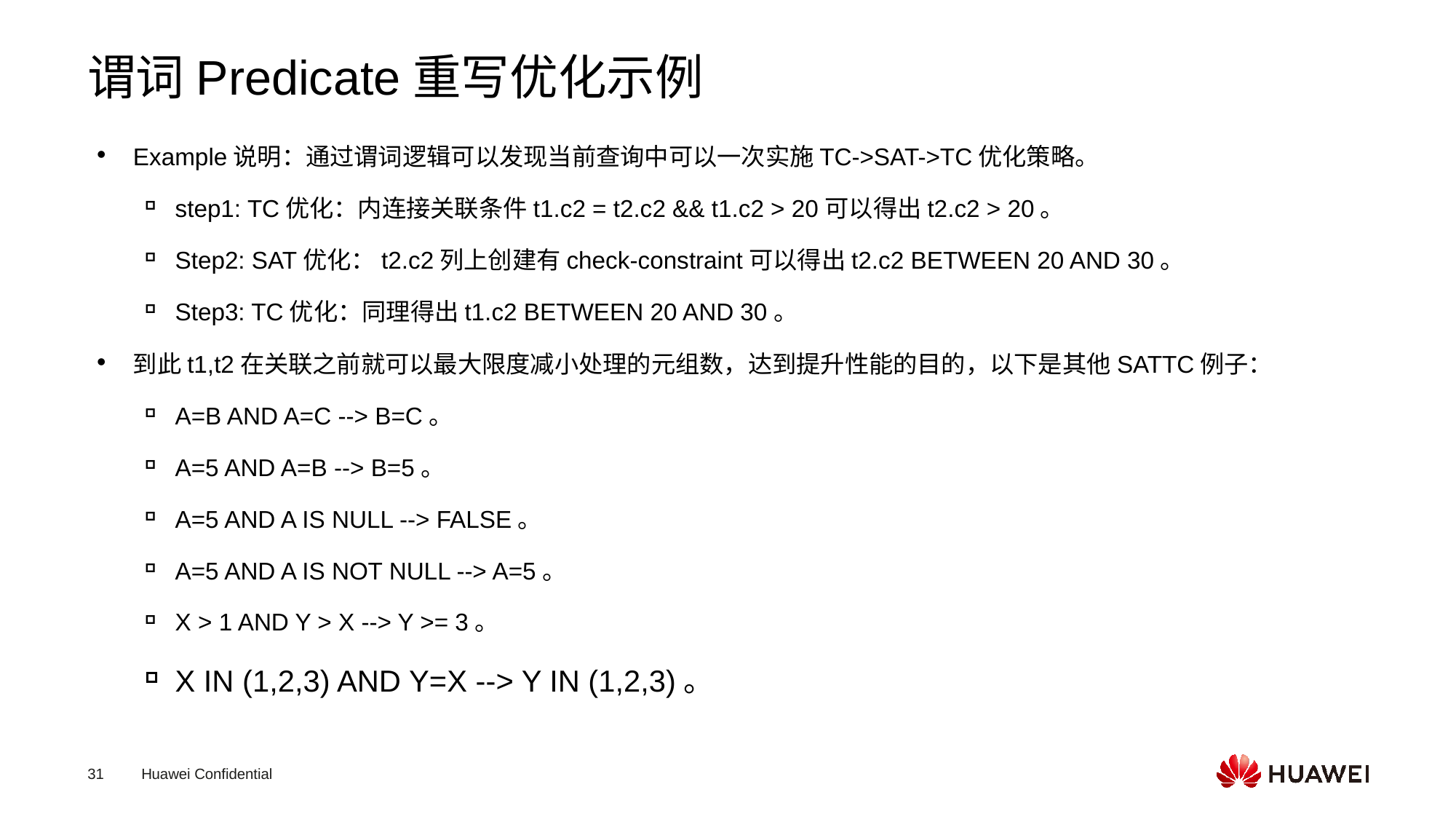

# 谓词Predicate重写优化示例
Example说明：通过谓词逻辑可以发现当前查询中可以一次实施TC->SAT->TC优化策略。
step1: TC优化：内连接关联条件t1.c2 = t2.c2 && t1.c2 > 20可以得出t2.c2 > 20。
Step2: SAT优化：t2.c2列上创建有check-constraint可以得出t2.c2 BETWEEN 20 AND 30。
Step3: TC优化：同理得出t1.c2 BETWEEN 20 AND 30。
到此t1,t2在关联之前就可以最大限度减小处理的元组数，达到提升性能的目的，以下是其他SATTC例子：
A=B AND A=C --> B=C。
A=5 AND A=B --> B=5。
A=5 AND A IS NULL --> FALSE。
A=5 AND A IS NOT NULL --> A=5。
X > 1 AND Y > X --> Y >= 3。
X IN (1,2,3) AND Y=X --> Y IN (1,2,3)。